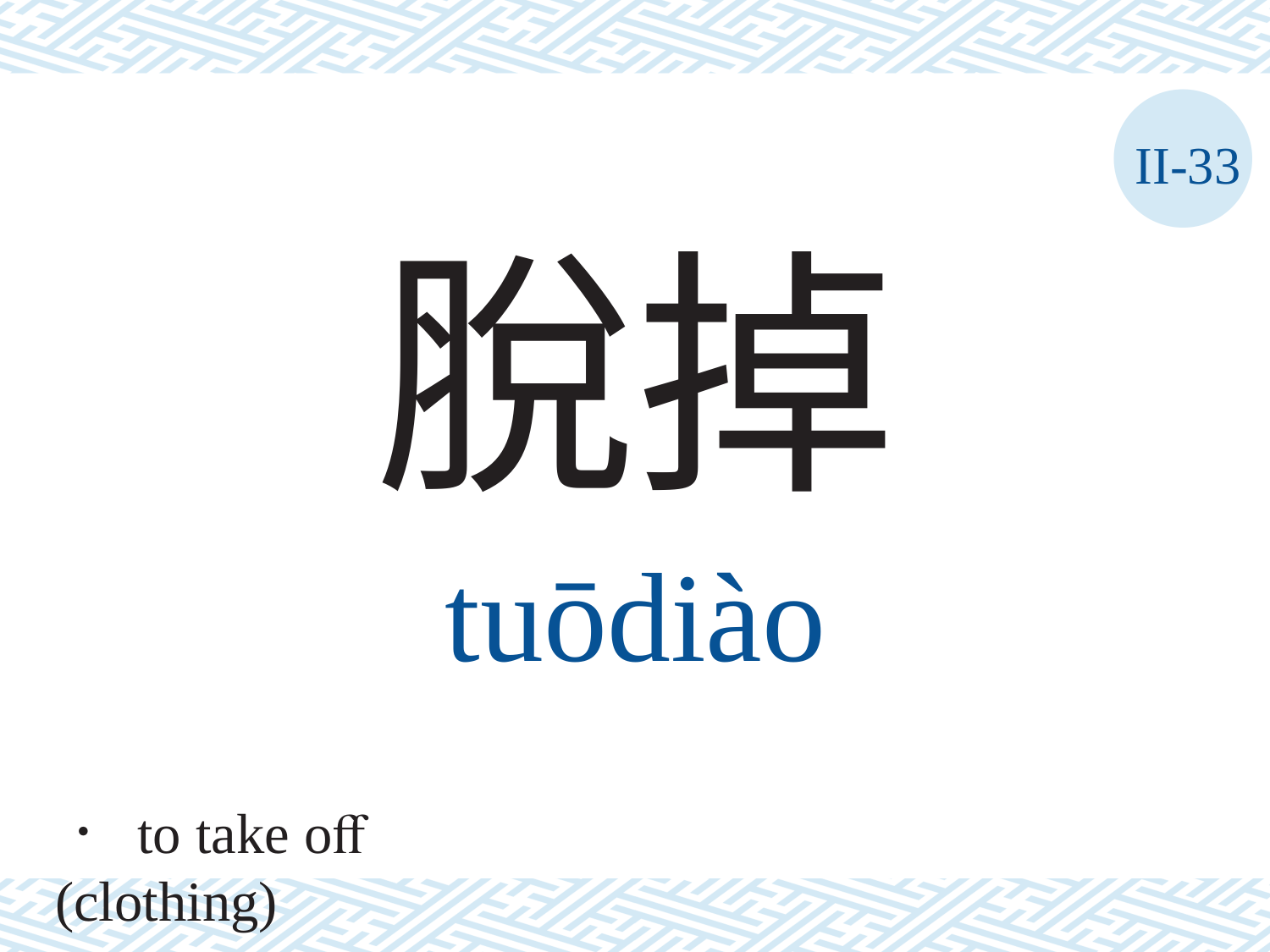

II-33
脫掉
tuōdiào
． to take oﬀ (clothing)